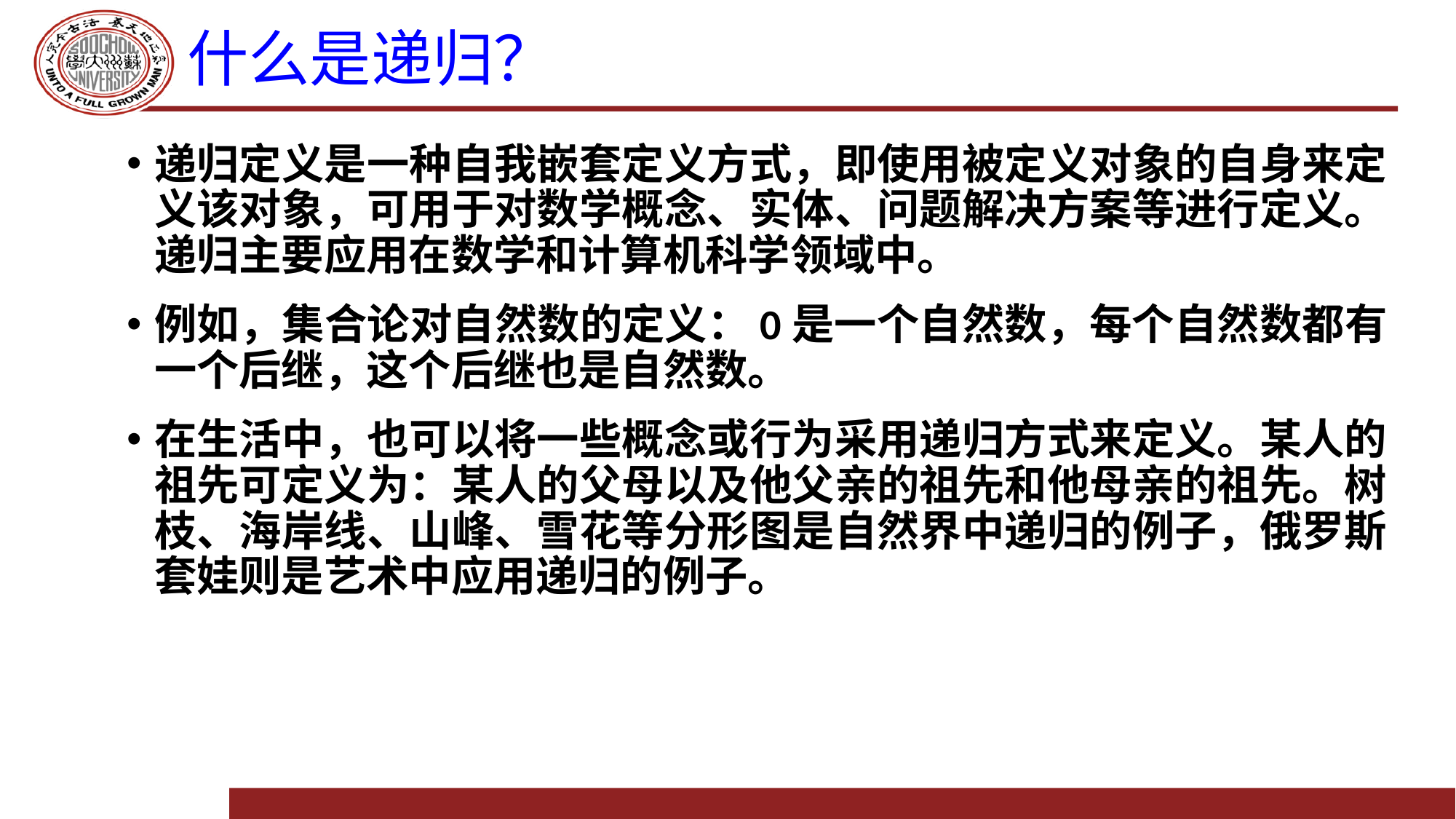

# 什么是递归？
递归定义是一种自我嵌套定义方式，即使用被定义对象的自身来定义该对象，可用于对数学概念、实体、问题解决方案等进行定义。递归主要应用在数学和计算机科学领域中。
例如，集合论对自然数的定义：0是一个自然数，每个自然数都有一个后继，这个后继也是自然数。
在生活中，也可以将一些概念或行为采用递归方式来定义。某人的祖先可定义为：某人的父母以及他父亲的祖先和他母亲的祖先。树枝、海岸线、山峰、雪花等分形图是自然界中递归的例子，俄罗斯套娃则是艺术中应用递归的例子。